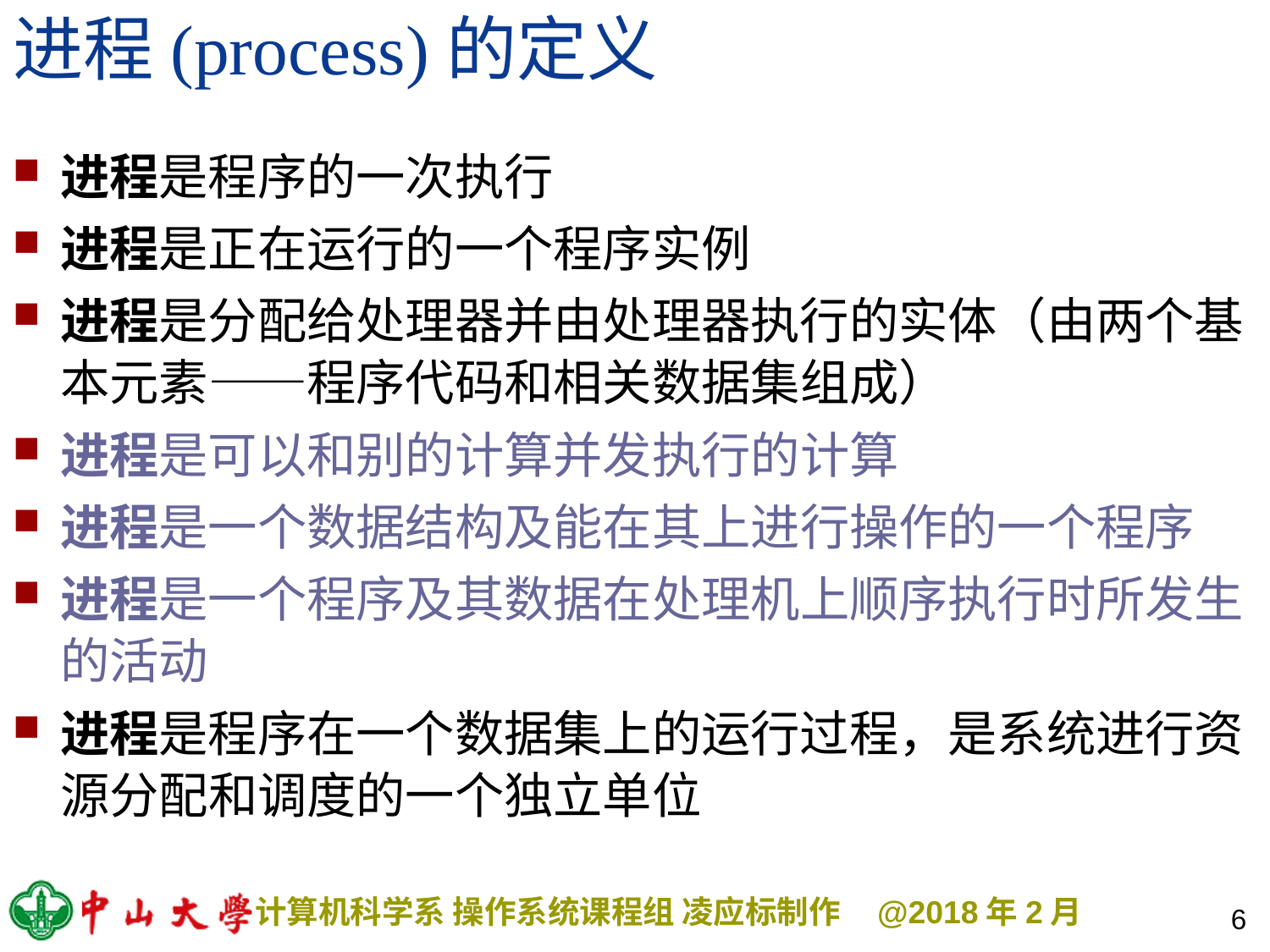

# 进程(process)的定义
进程是程序的一次执行
进程是正在运行的一个程序实例
进程是分配给处理器并由处理器执行的实体（由两个基本元素——程序代码和相关数据集组成）
进程是可以和别的计算并发执行的计算
进程是一个数据结构及能在其上进行操作的一个程序
进程是一个程序及其数据在处理机上顺序执行时所发生的活动
进程是程序在一个数据集上的运行过程，是系统进行资源分配和调度的一个独立单位
6